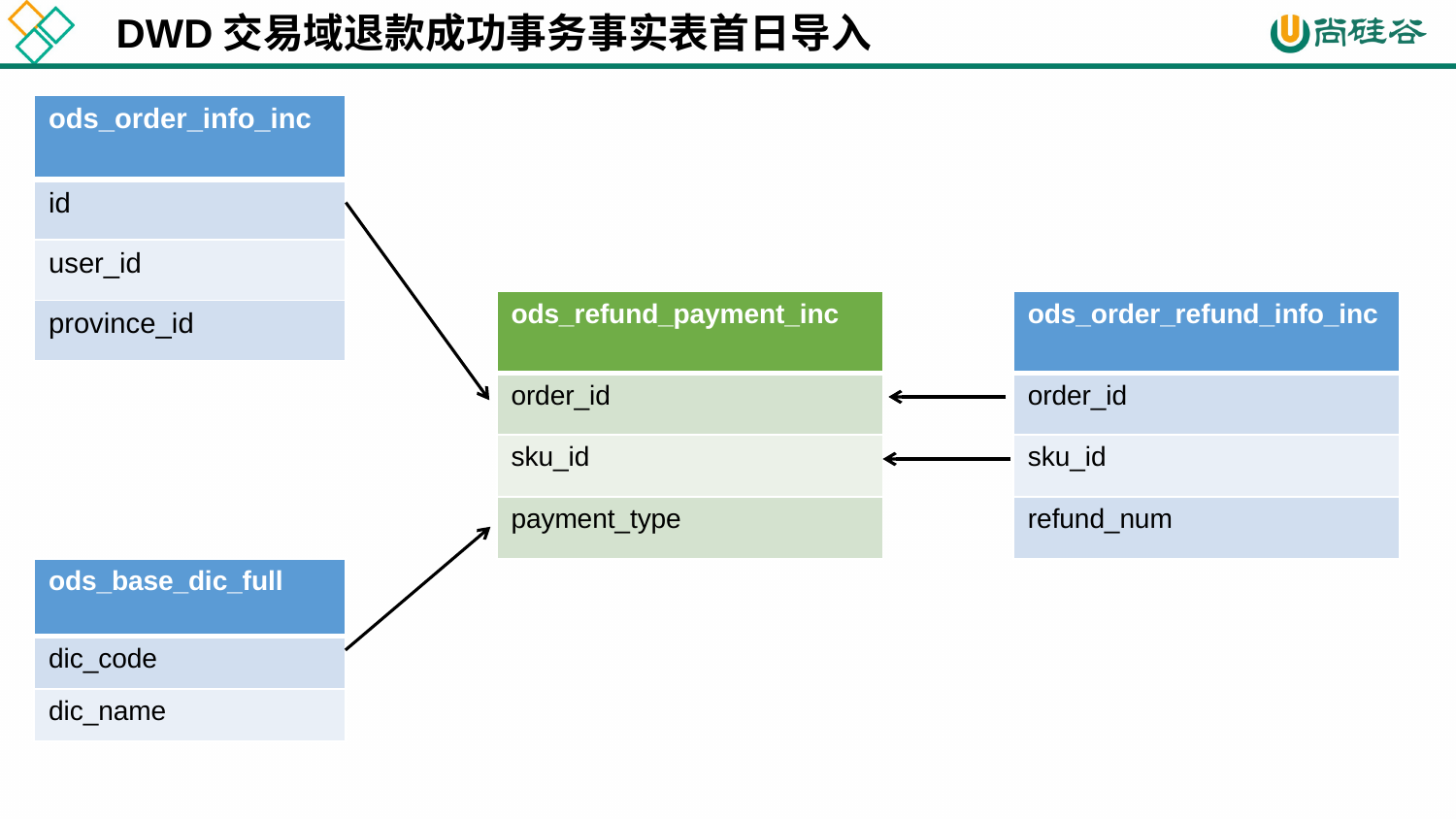

DWD交易域退款成功事务事实表首日导入
| ods\_order\_info\_inc |
| --- |
| id |
| user\_id |
| province\_id |
| ods\_refund\_payment\_inc |
| --- |
| order\_id |
| sku\_id |
| payment\_type |
| ods\_order\_refund\_info\_inc |
| --- |
| order\_id |
| sku\_id |
| refund\_num |
| ods\_base\_dic\_full |
| --- |
| dic\_code |
| dic\_name |